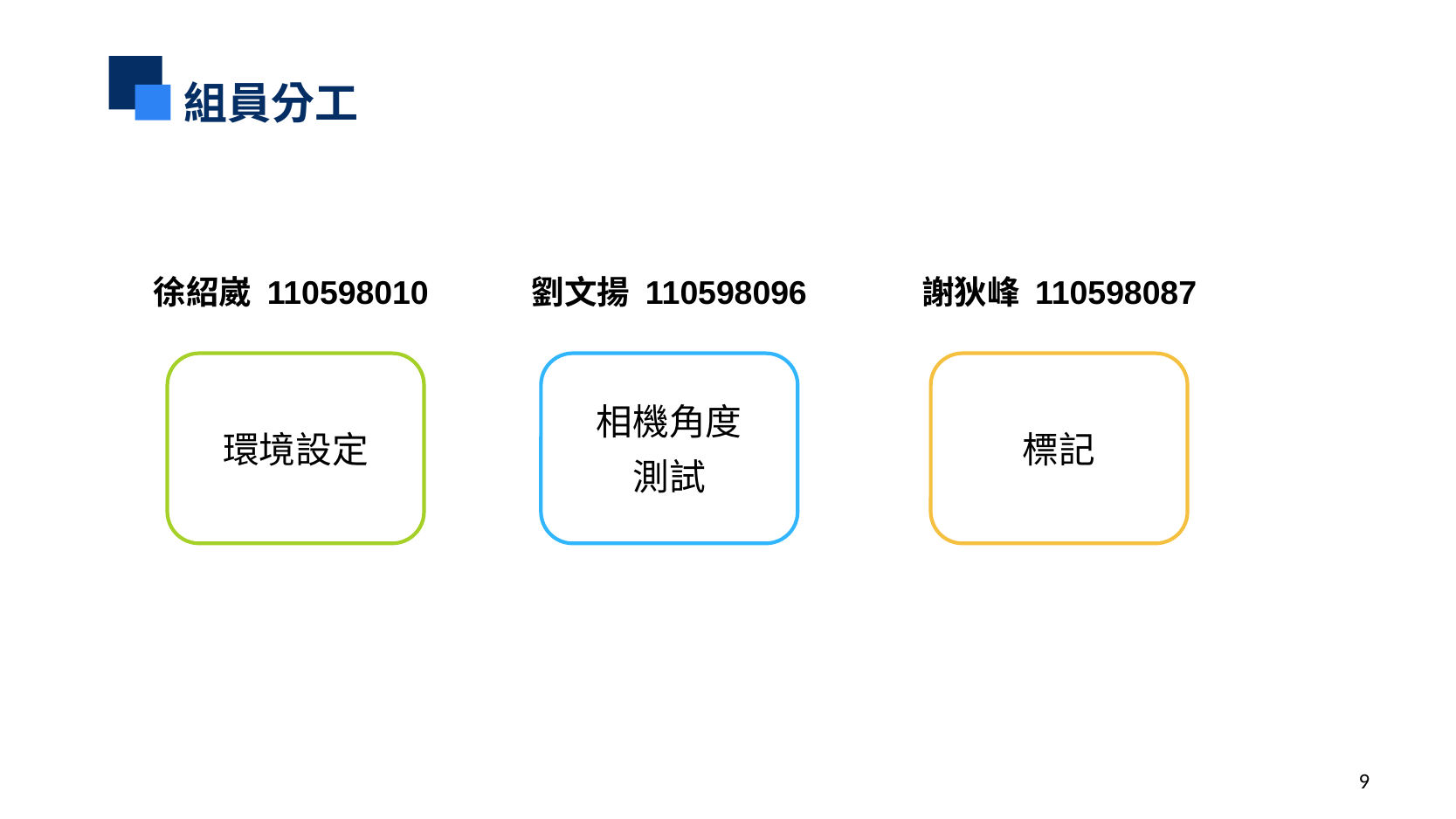

組員分工

徐紹崴 110598010
劉文揚 110598096
謝狄峰 110598087
環境設定
相機角度
測試
標記
9